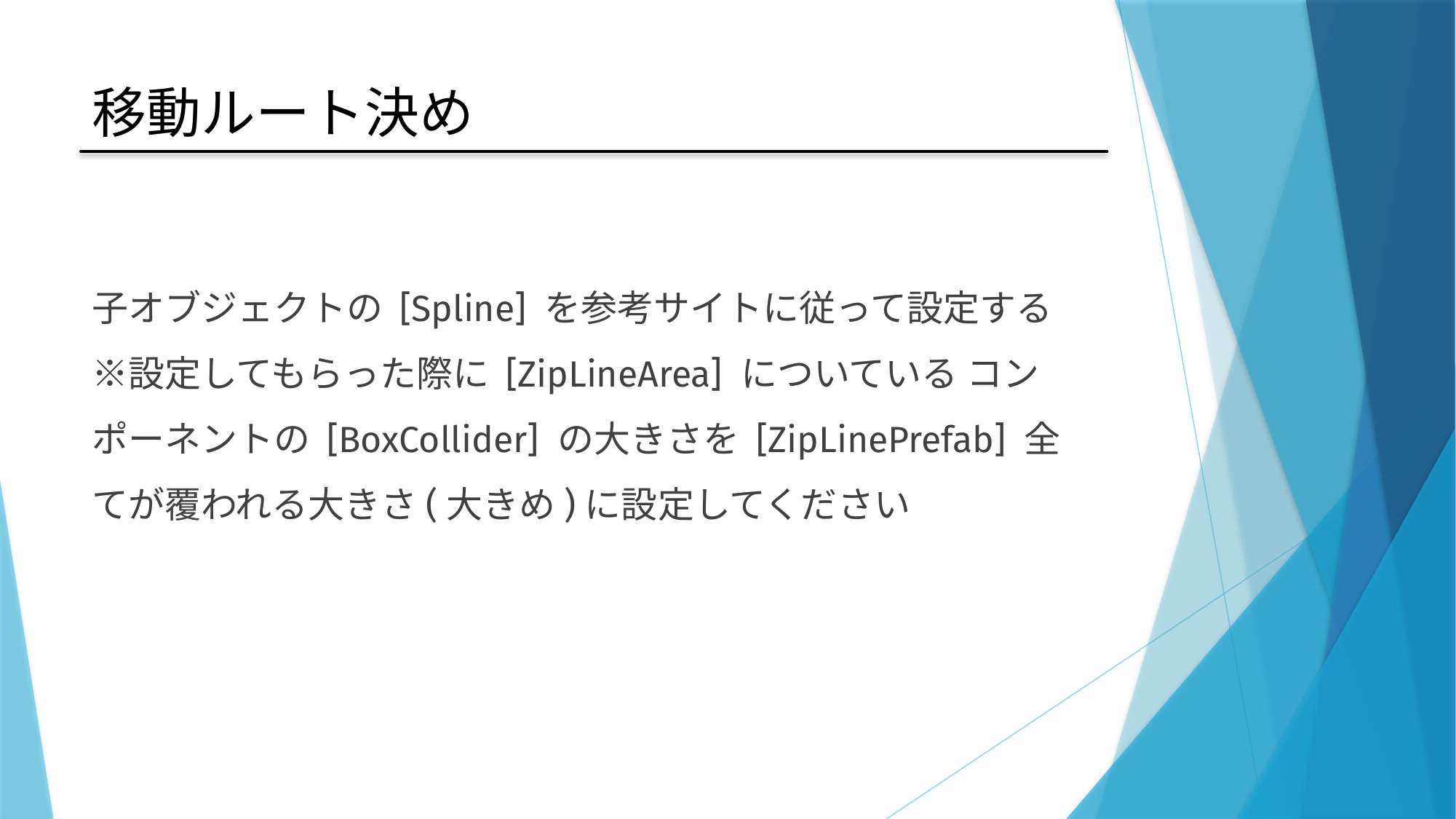

# 移動ルート決め
子オブジェクトの [Spline] を参考サイトに従って設定する ※設定してもらった際に [ZipLineArea] についている コンポーネントの [BoxCollider] の大きさを [ZipLinePrefab] 全てが覆われる大きさ(大きめ)に設定してください